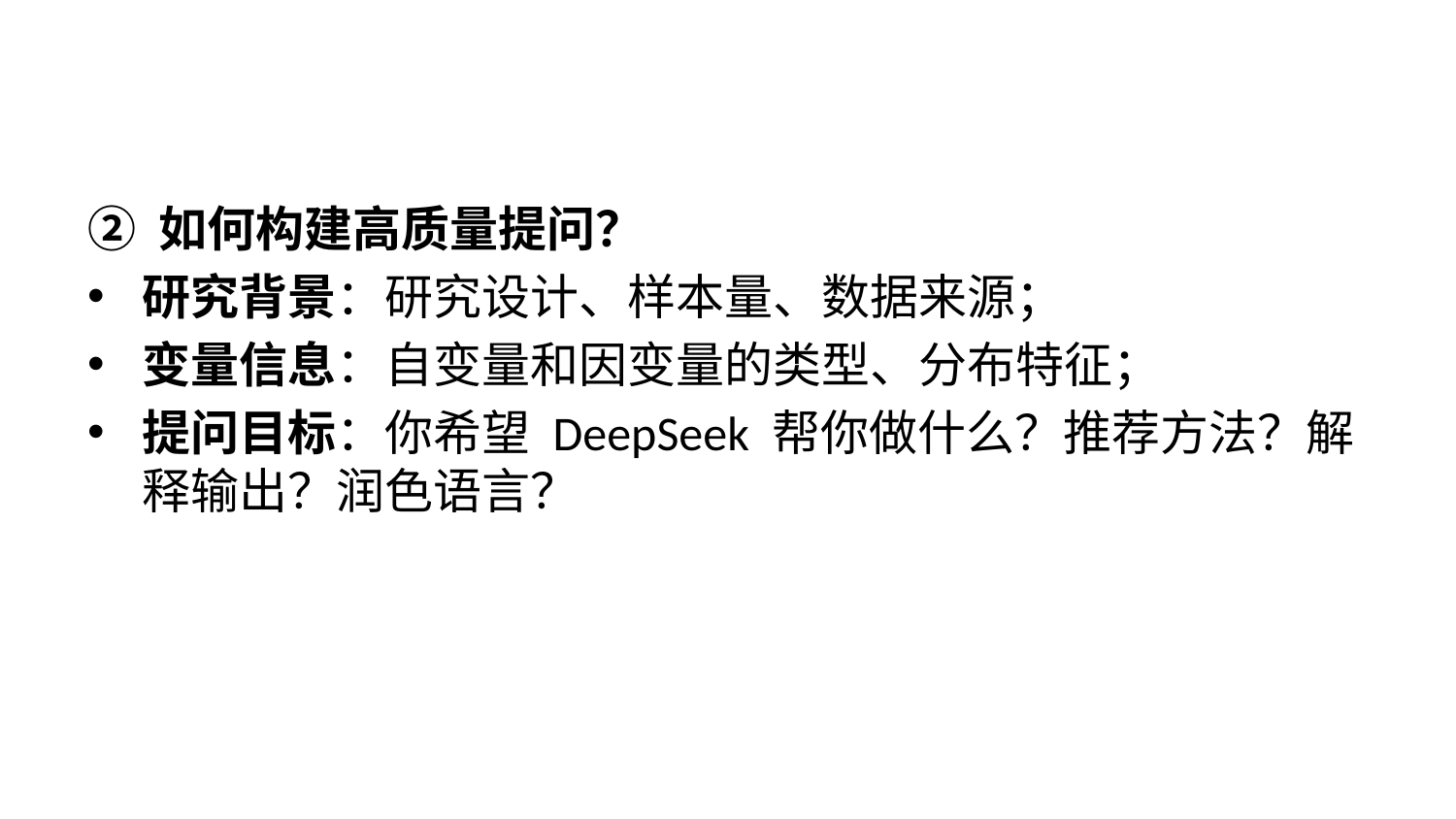

② 如何构建高质量提问？
研究背景：研究设计、样本量、数据来源；
变量信息：自变量和因变量的类型、分布特征；
提问目标：你希望 DeepSeek 帮你做什么？推荐方法？解释输出？润色语言？